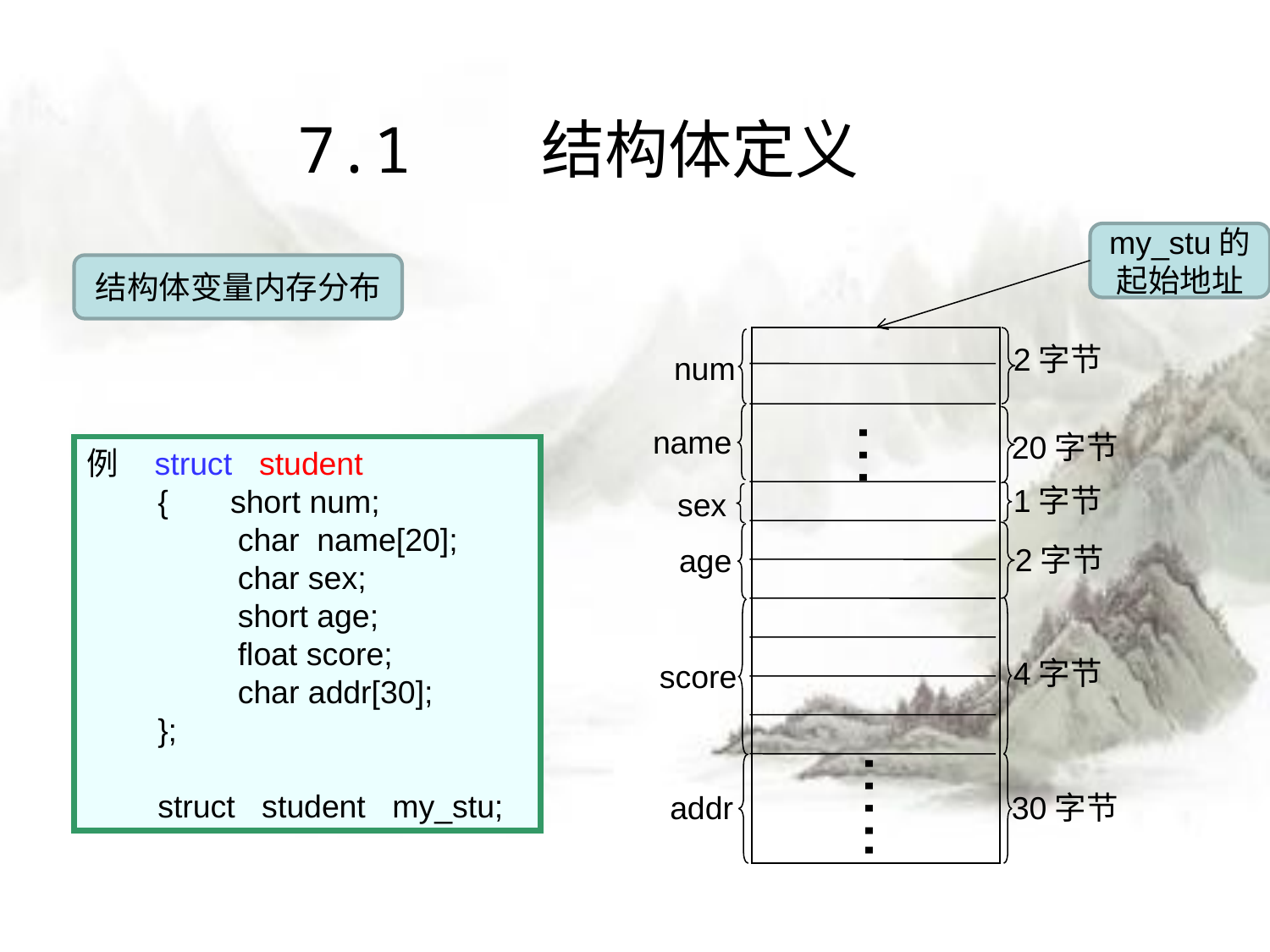

7.1   结构体定义
my_stu的
起始地址
结构体变量内存分布

2字节
num

…
name
20字节
1字节
sex

2字节
age

4字节
score

…..

addr
30字节
例    struct   student
        {       short num;
                 char  name[20];
                 char sex;
                 short age;
                 float score;
                 char addr[30];
        };

        struct   student   my_stu;